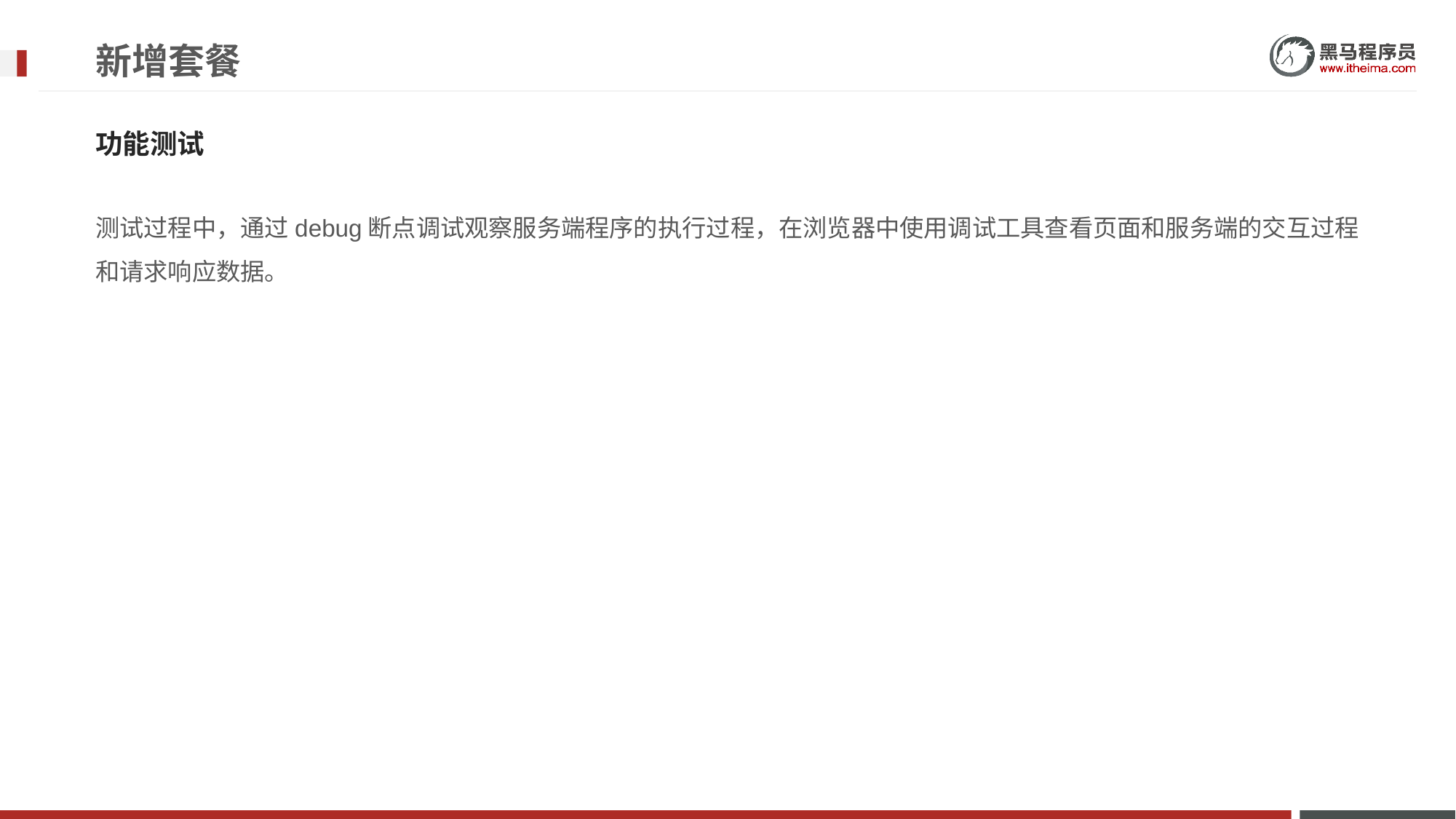

# 新增套餐
功能测试
测试过程中，通过debug断点调试观察服务端程序的执行过程，在浏览器中使用调试工具查看页面和服务端的交互过程和请求响应数据。